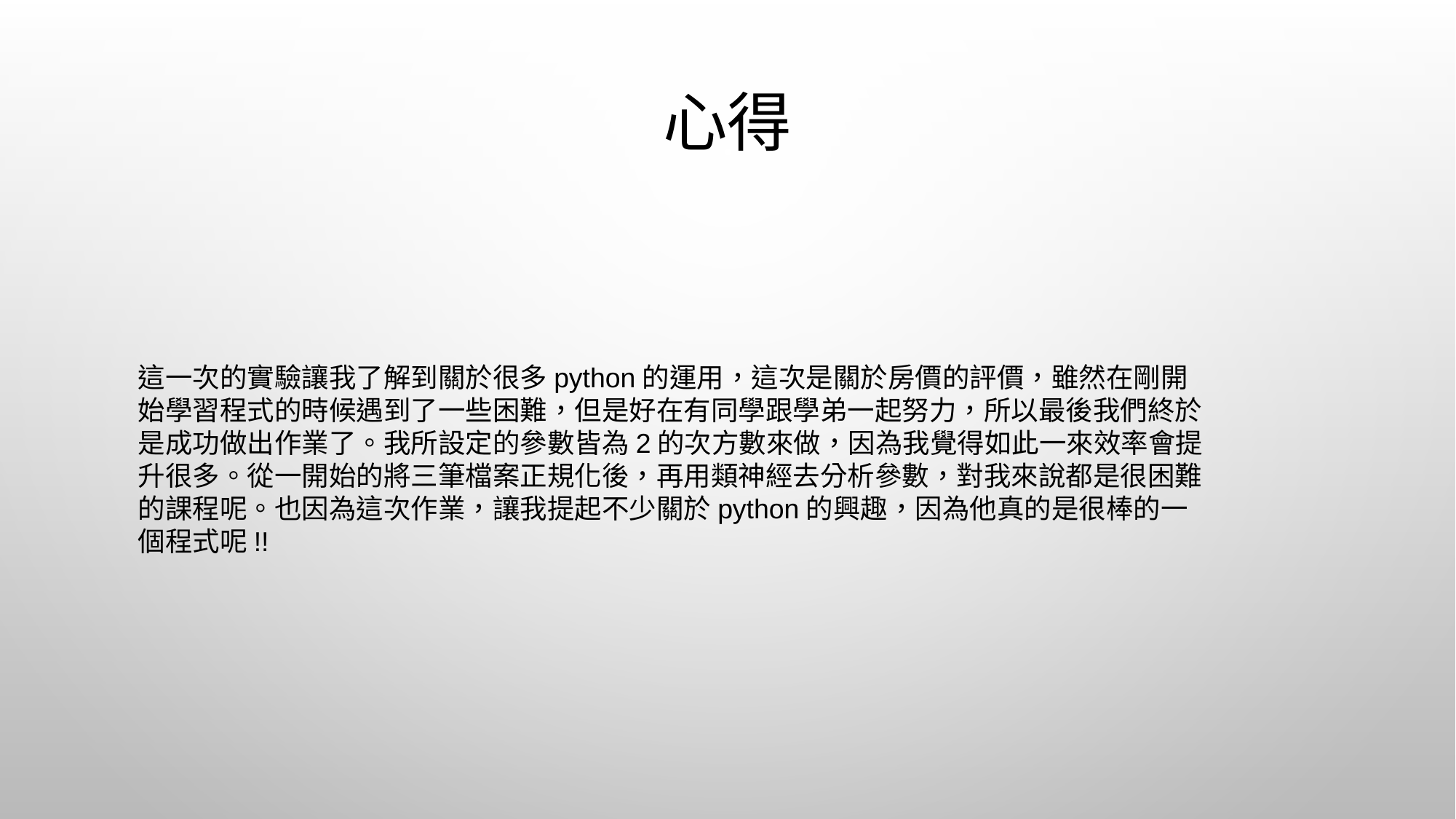

# 心得
這一次的實驗讓我了解到關於很多python的運用，這次是關於房價的評價，雖然在剛開始學習程式的時候遇到了一些困難，但是好在有同學跟學弟一起努力，所以最後我們終於是成功做出作業了。我所設定的參數皆為2的次方數來做，因為我覺得如此一來效率會提升很多。從一開始的將三筆檔案正規化後，再用類神經去分析參數，對我來說都是很困難的課程呢。也因為這次作業，讓我提起不少關於python的興趣，因為他真的是很棒的一個程式呢!!